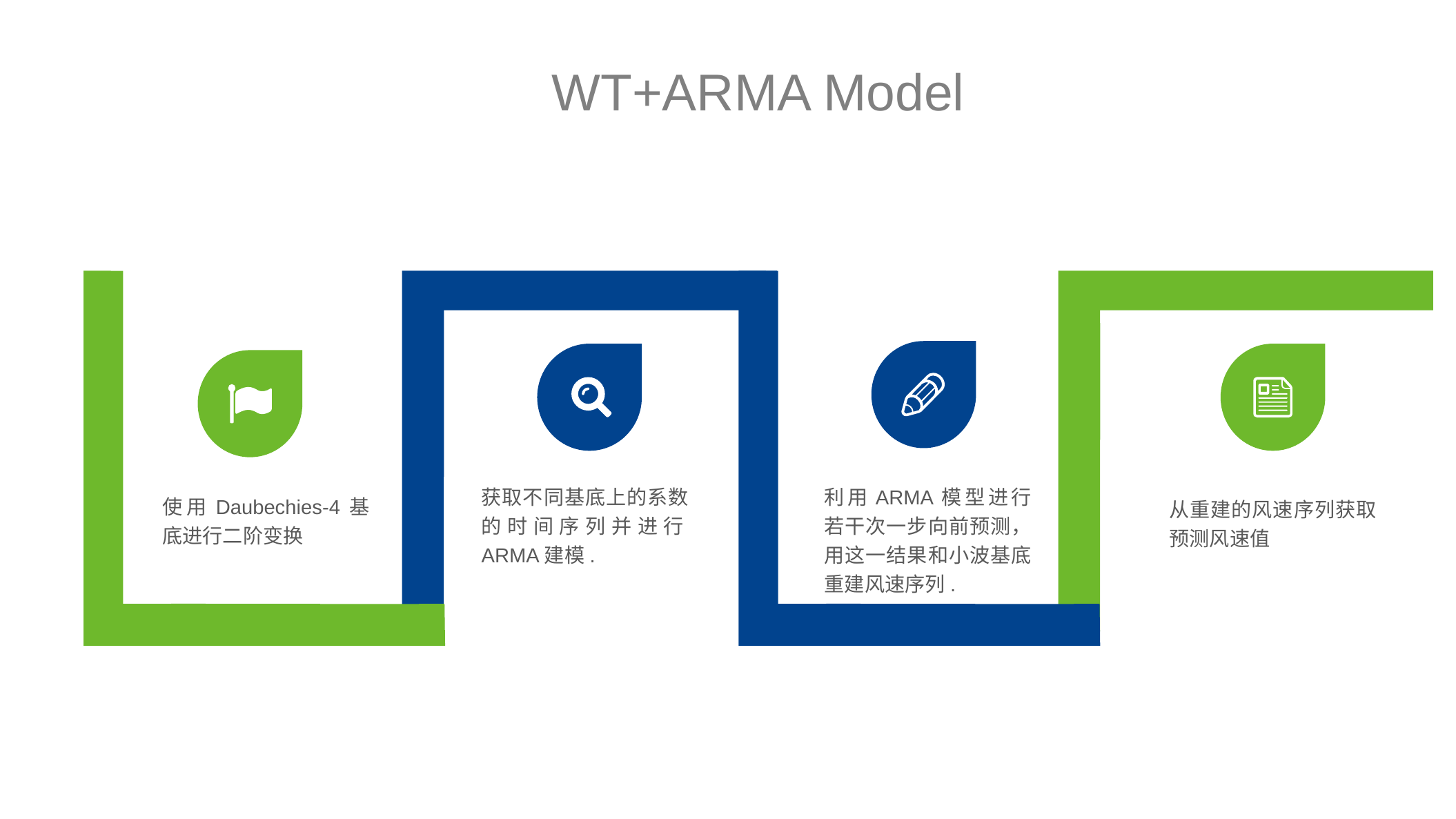

WT+ARMA Model

获取不同基底上的系数的时间序列并进行ARMA建模.
利用ARMA模型进行若干次一步向前预测，用这一结果和小波基底重建风速序列.
使用Daubechies-4基底进行二阶变换
从重建的风速序列获取预测风速值